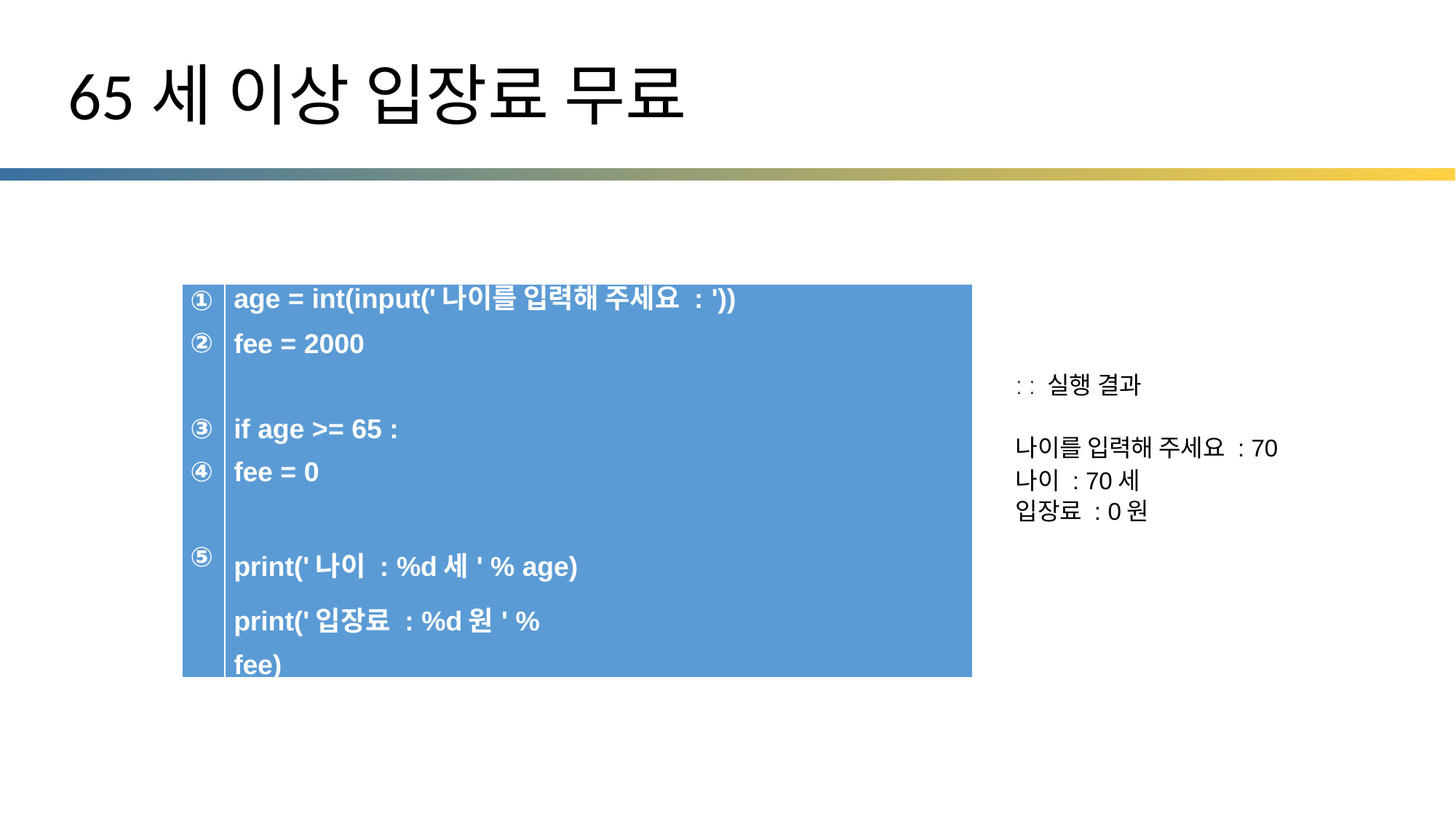

# 65세 이상 입장료 무료
| ① ② ③ ④ ⑤ | age = int(input('나이를 입력해 주세요 : ')) fee = 2000 if age >= 65 : fee = 0 print('나이 : %d세' % age) print('입장료 : %d원' % fee) |
| --- | --- |
| ː ː 실행 결과 |
| --- |
| 나이를 입력해 주세요 : 70 나이 : 70세 입장료 : 0원 |